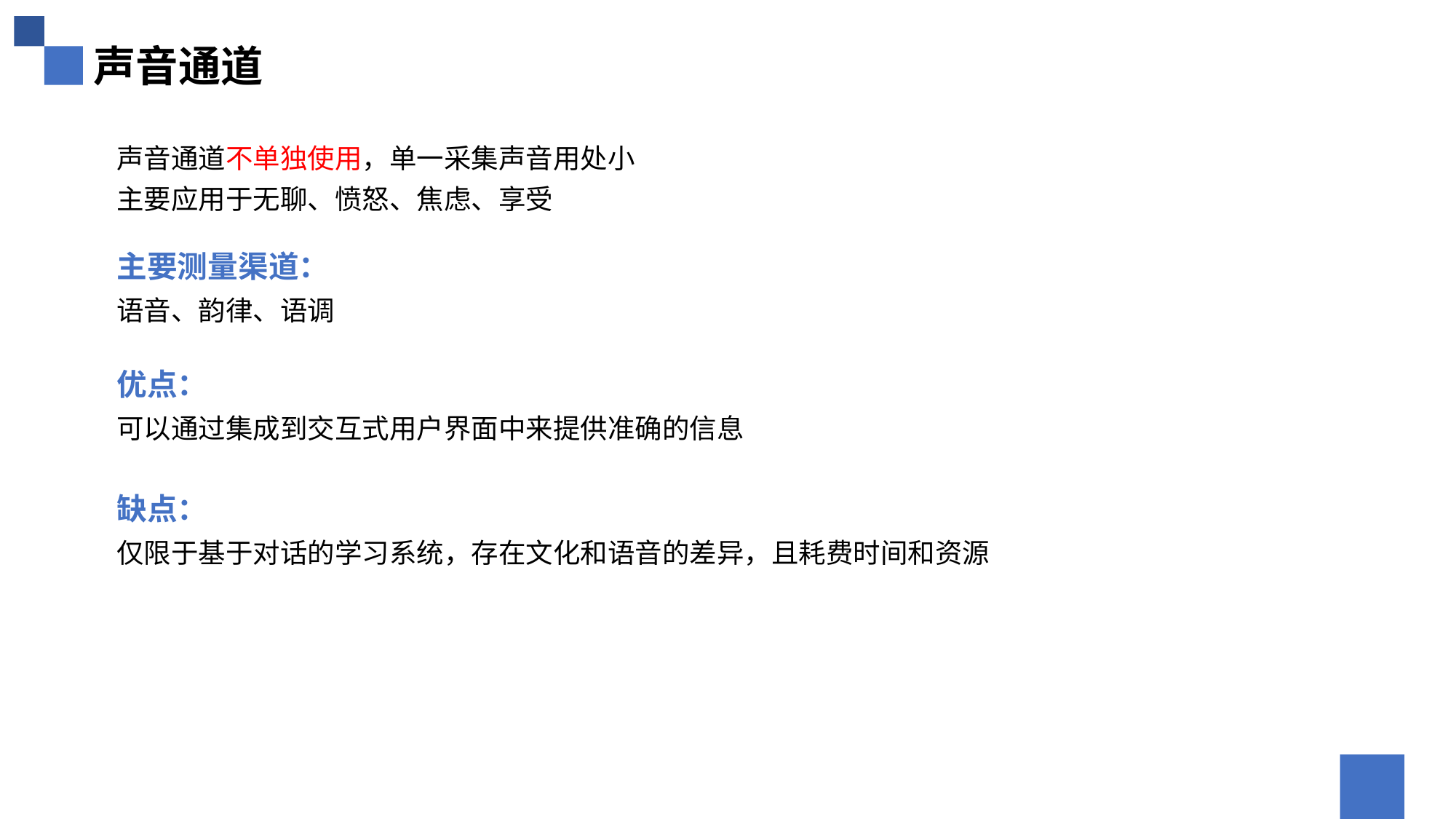

声音通道
声音通道不单独使用，单一采集声音用处小
主要应用于无聊、愤怒、焦虑、享受
主要测量渠道：
语音、韵律、语调
优点：
可以通过集成到交互式用户界面中来提供准确的信息
缺点：
仅限于基于对话的学习系统，存在文化和语音的差异，且耗费时间和资源